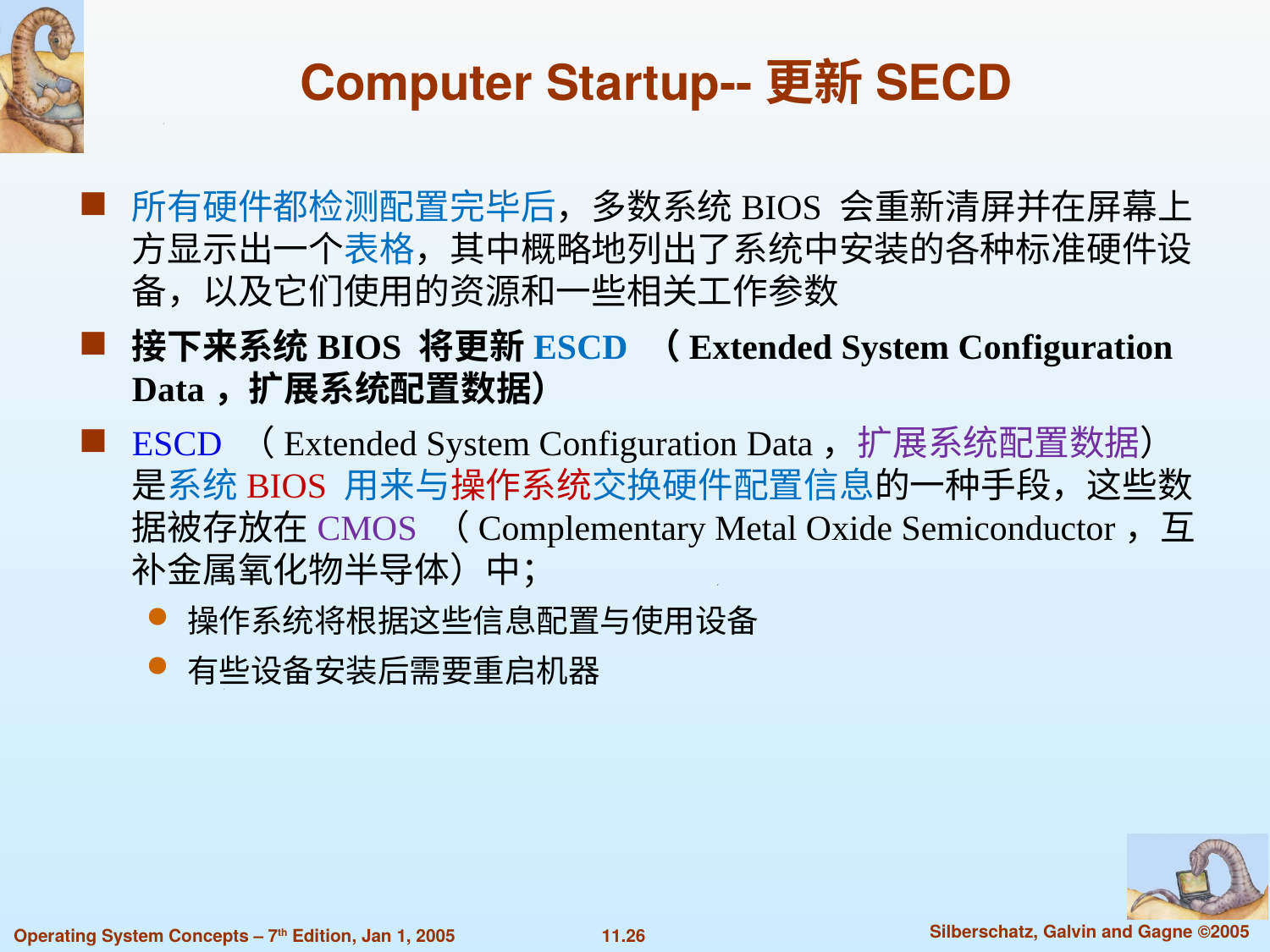

Computer Startup--更新SECD
所有硬件都检测配置完毕后，多数系统BIOS 会重新清屏并在屏幕上方显示出一个表格，其中概略地列出了系统中安装的各种标准硬件设备，以及它们使用的资源和一些相关工作参数
接下来系统BIOS 将更新ESCD （Extended System Configuration Data，扩展系统配置数据）
ESCD （Extended System Configuration Data，扩展系统配置数据）是系统BIOS 用来与操作系统交换硬件配置信息的一种手段，这些数据被存放在CMOS （Complementary Metal Oxide Semiconductor，互补金属氧化物半导体）中；
操作系统将根据这些信息配置与使用设备
有些设备安装后需要重启机器